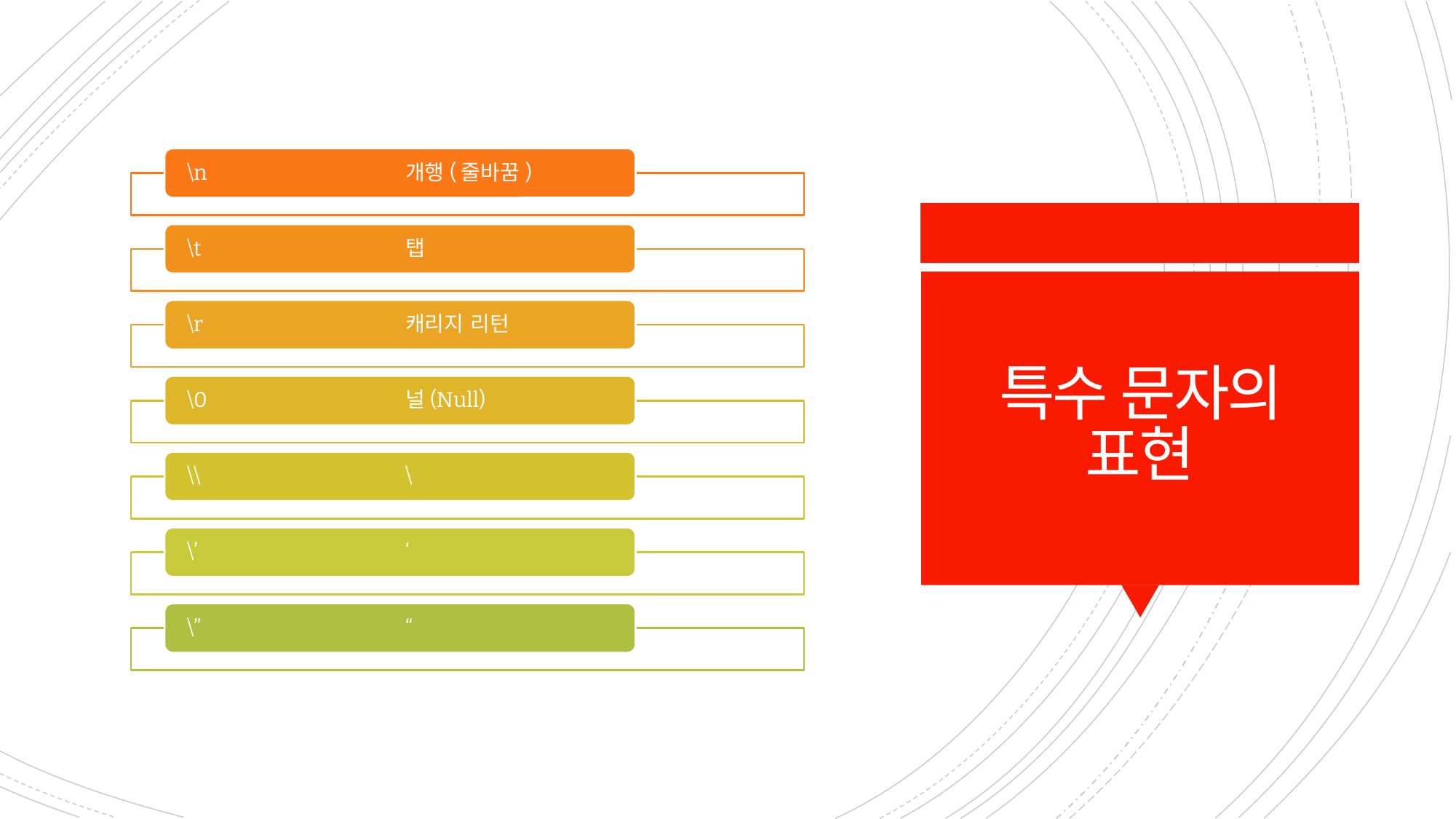

\n		개행(줄바꿈)
\t		탭
\r		캐리지 리턴
\0		널(Null)
\\		\
\’		‘
\”		“

# 특수 문자의 표현